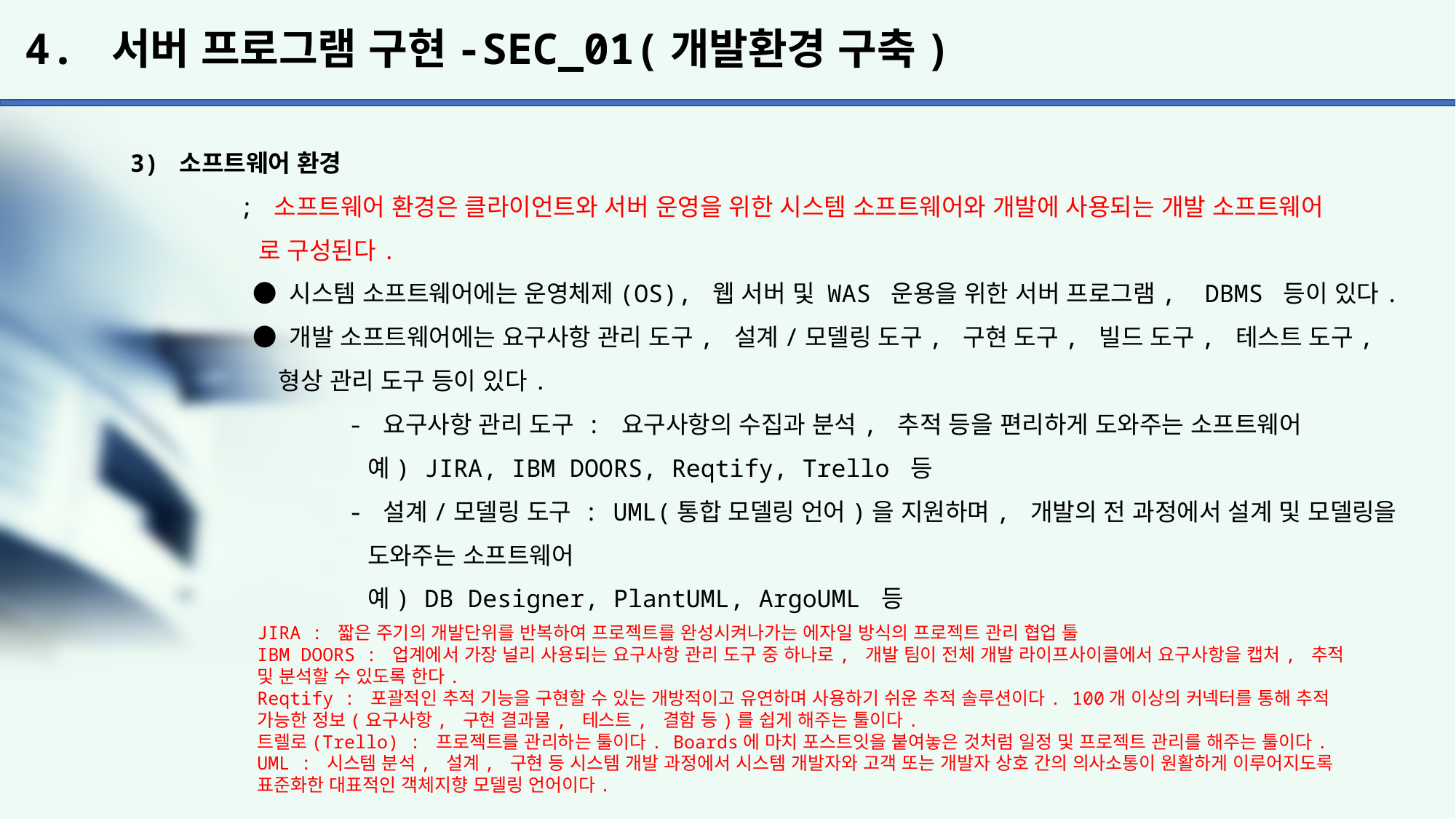

# 4. 서버 프로그램 구현-SEC_01(개발환경 구축)
3) 소프트웨어 환경
	; 소프트웨어 환경은 클라이언트와 서버 운영을 위한 시스템 소프트웨어와 개발에 사용되는 개발 소프트웨어
	  로 구성된다.
	  ● 시스템 소프트웨어에는 운영체제(OS), 웹 서버 및 WAS 운용을 위한 서버 프로그램,  DBMS 등이 있다.
	  ● 개발 소프트웨어에는 요구사항 관리 도구, 설계/모델링 도구, 구현 도구, 빌드 도구, 테스트 도구,
	     형상 관리 도구 등이 있다.
		- 요구사항 관리 도구 : 요구사항의 수집과 분석, 추적 등을 편리하게 도와주는 소프트웨어
		  예) JIRA, IBM DOORS, Reqtify, Trello 등
		- 설계/모델링 도구 : UML(통합 모델링 언어)을 지원하며, 개발의 전 과정에서 설계 및 모델링을
		  도와주는 소프트웨어
		  예) DB Designer, PlantUML, ArgoUML 등
JIRA : 짧은 주기의 개발단위를 반복하여 프로젝트를 완성시켜나가는 에자일 방식의 프로젝트 관리 협업 툴
IBM DOORS : 업계에서 가장 널리 사용되는 요구사항 관리 도구 중 하나로, 개발 팀이 전체 개발 라이프사이클에서 요구사항을 캡처, 추적 및 분석할 수 있도록 한다.
Reqtify : 포괄적인 추적 기능을 구현할 수 있는 개방적이고 유연하며 사용하기 쉬운 추적 솔루션이다. 100개 이상의 커넥터를 통해 추적 가능한 정보(요구사항, 구현 결과물, 테스트, 결함 등)를 쉽게 해주는 툴이다.
트렐로(Trello) : 프로젝트를 관리하는 툴이다. Boards에 마치 포스트잇을 붙여놓은 것처럼 일정 및 프로젝트 관리를 해주는 툴이다.
UML : 시스템 분석, 설계, 구현 등 시스템 개발 과정에서 시스템 개발자와 고객 또는 개발자 상호 간의 의사소통이 원활하게 이루어지도록 표준화한 대표적인 객체지향 모델링 언어이다.